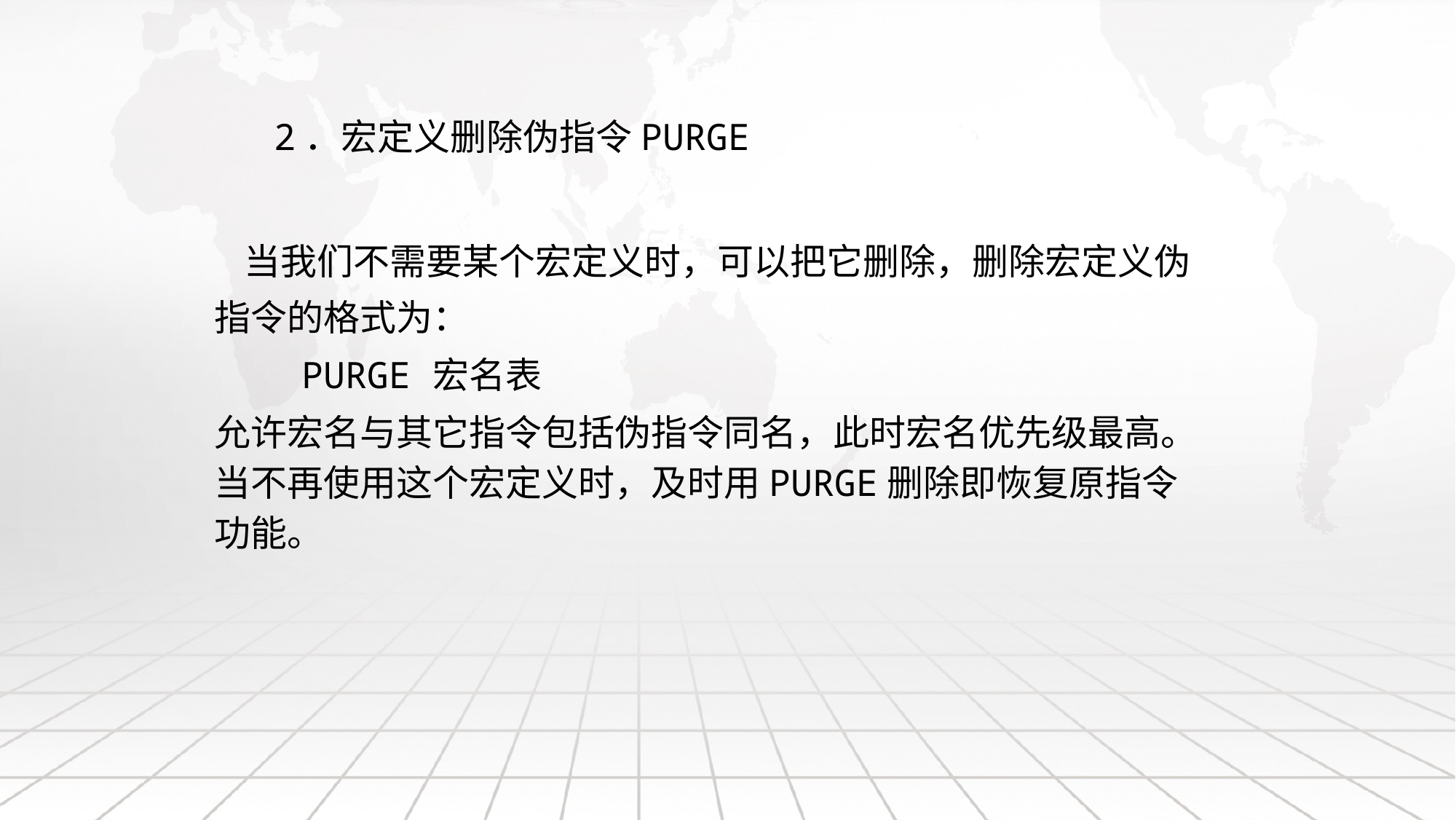

# 2．宏定义删除伪指令PURGE
 当我们不需要某个宏定义时，可以把它删除，删除宏定义伪指令的格式为：
    PURGE	宏名表
允许宏名与其它指令包括伪指令同名，此时宏名优先级最高。当不再使用这个宏定义时，及时用PURGE删除即恢复原指令功能。